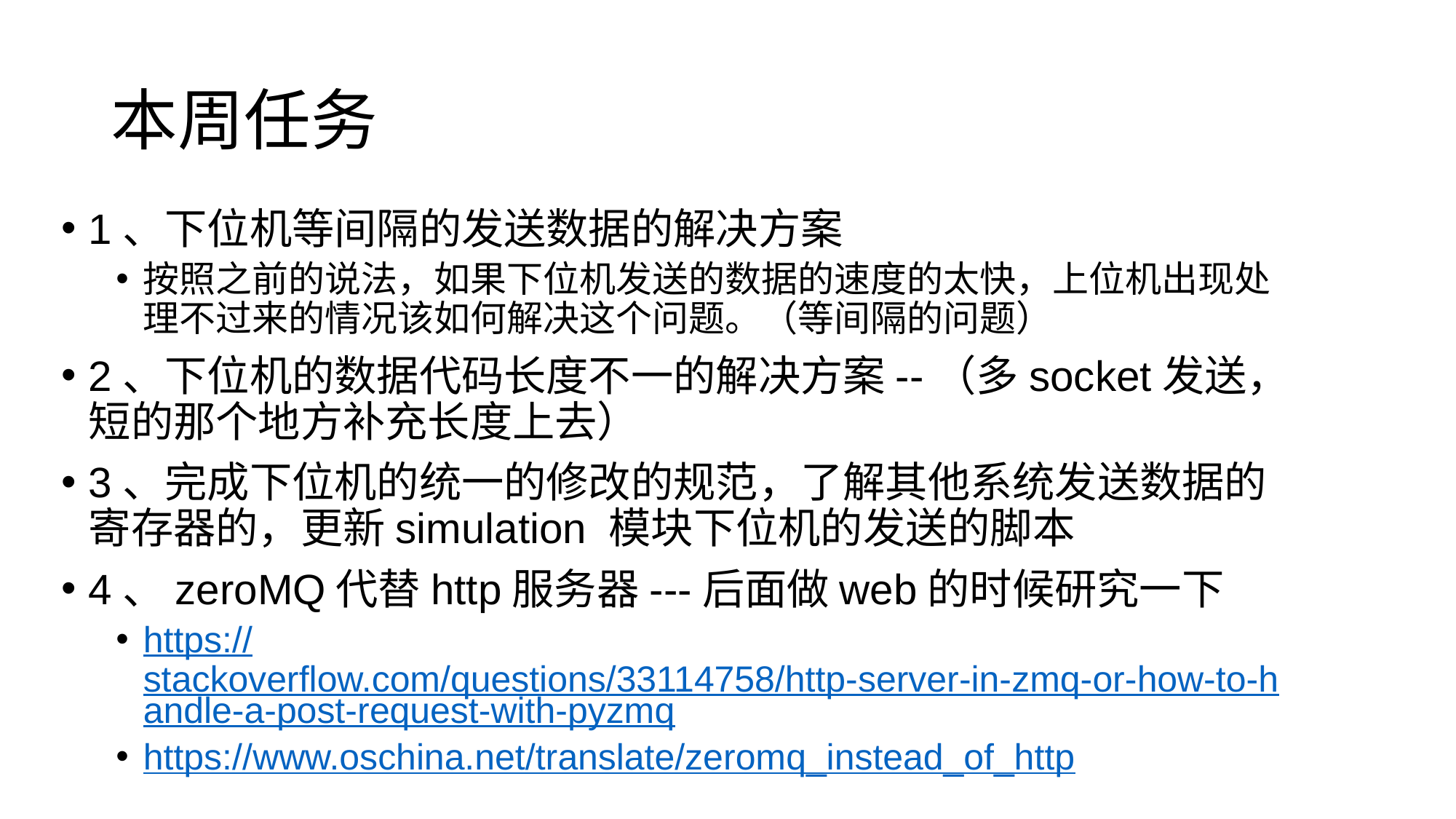

# 本周任务
1、下位机等间隔的发送数据的解决方案
按照之前的说法，如果下位机发送的数据的速度的太快，上位机出现处理不过来的情况该如何解决这个问题。（等间隔的问题）
2、下位机的数据代码长度不一的解决方案--（多socket发送，短的那个地方补充长度上去）
3、完成下位机的统一的修改的规范，了解其他系统发送数据的寄存器的，更新simulation 模块下位机的发送的脚本
4、zeroMQ代替http服务器---后面做web的时候研究一下
https://stackoverflow.com/questions/33114758/http-server-in-zmq-or-how-to-handle-a-post-request-with-pyzmq
https://www.oschina.net/translate/zeromq_instead_of_http